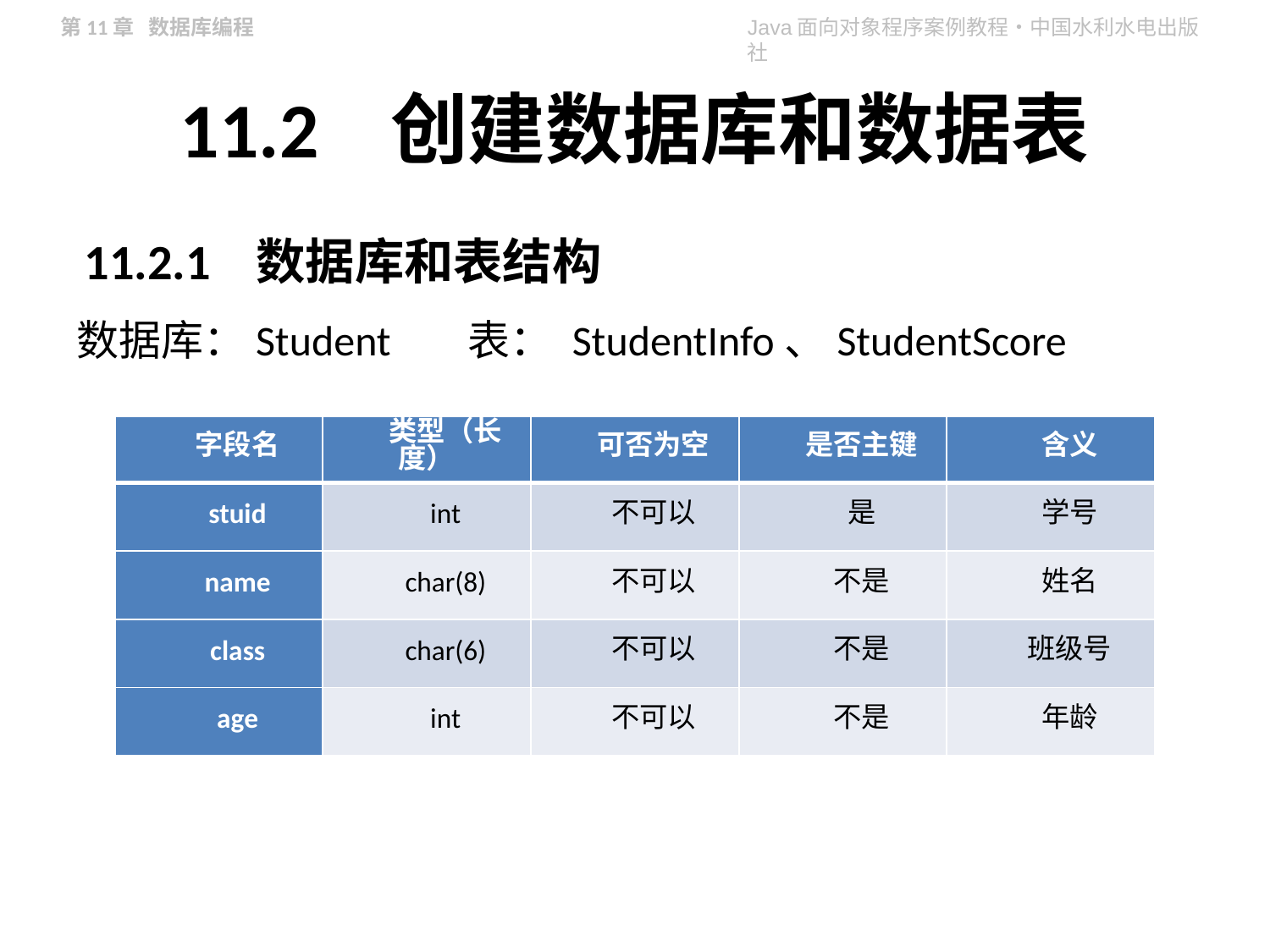

# 11.2   创建数据库和数据表
11.2.1   数据库和表结构
数据库：Student       表： StudentInfo、StudentScore
| 字段名 | 类型（长度） | 可否为空 | 是否主键 | 含义 |
| --- | --- | --- | --- | --- |
| stuid | int | 不可以 | 是 | 学号 |
| name | char(8) | 不可以 | 不是 | 姓名 |
| class | char(6) | 不可以 | 不是 | 班级号 |
| age | int | 不可以 | 不是 | 年龄 |